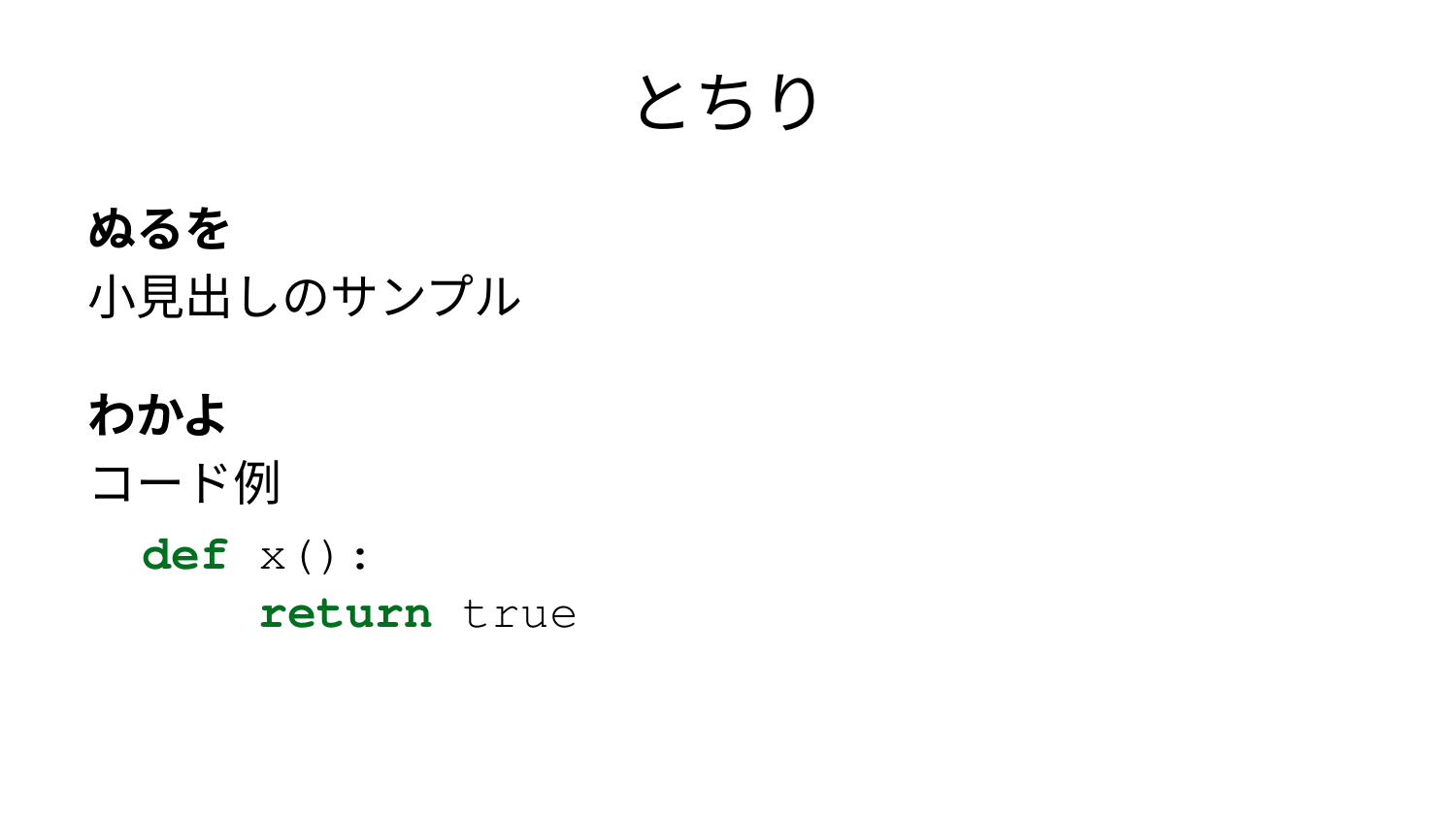

# とちり
ぬるを
小見出しのサンプル
わかよ
コード例
def x():
    return true